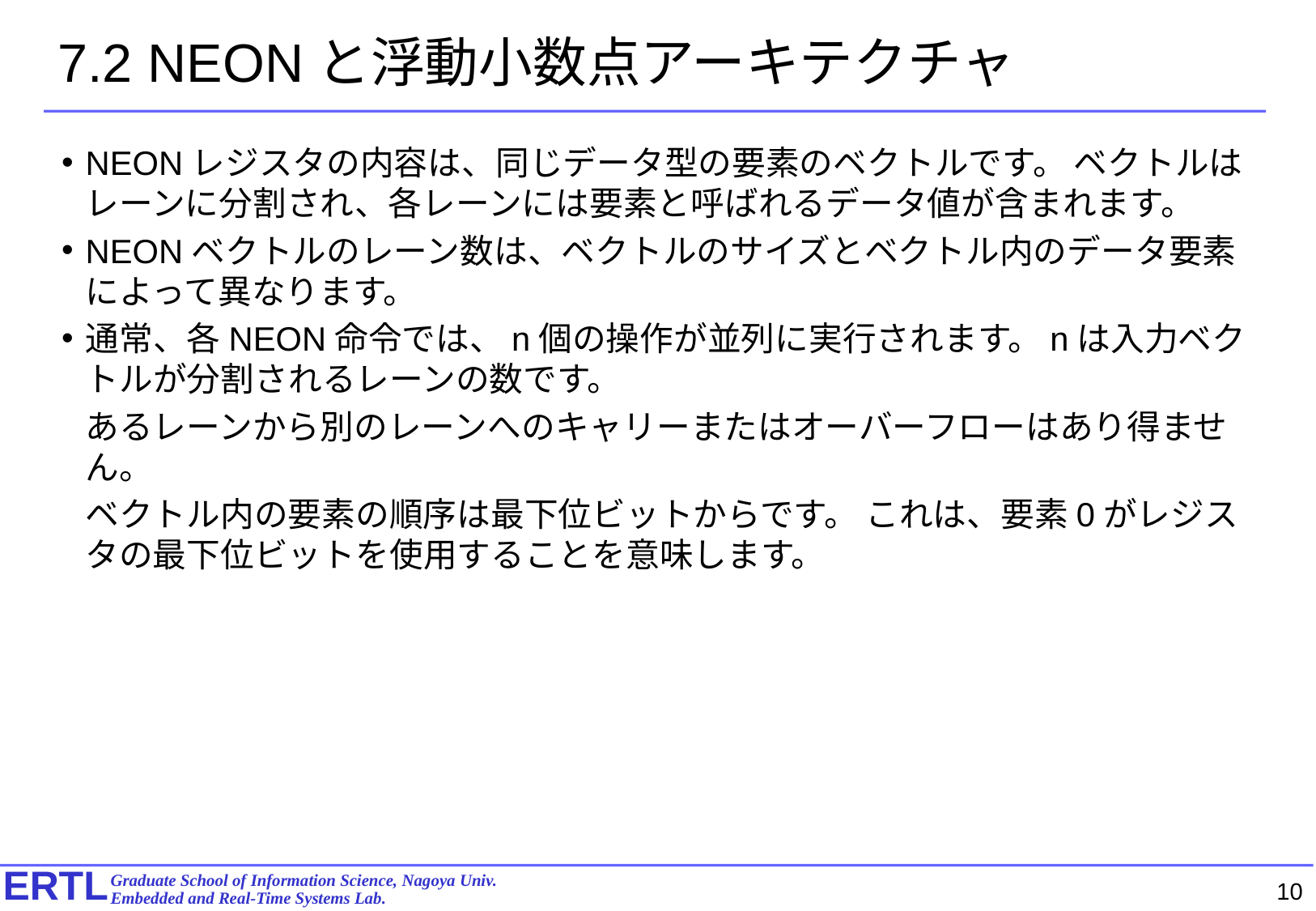

# 7.2 NEONと浮動小数点アーキテクチャ
NEONレジスタの内容は、同じデータ型の要素のベクトルです。 ベクトルはレーンに分割され、各レーンには要素と呼ばれるデータ値が含まれます。
NEONベクトルのレーン数は、ベクトルのサイズとベクトル内のデータ要素によって異なります。
通常、各NEON命令では、n個の操作が並列に実行されます。nは入力ベクトルが分割されるレーンの数です。
あるレーンから別のレーンへのキャリーまたはオーバーフローはあり得ません。
ベクトル内の要素の順序は最下位ビットからです。 これは、要素0がレジスタの最下位ビットを使用することを意味します。
10